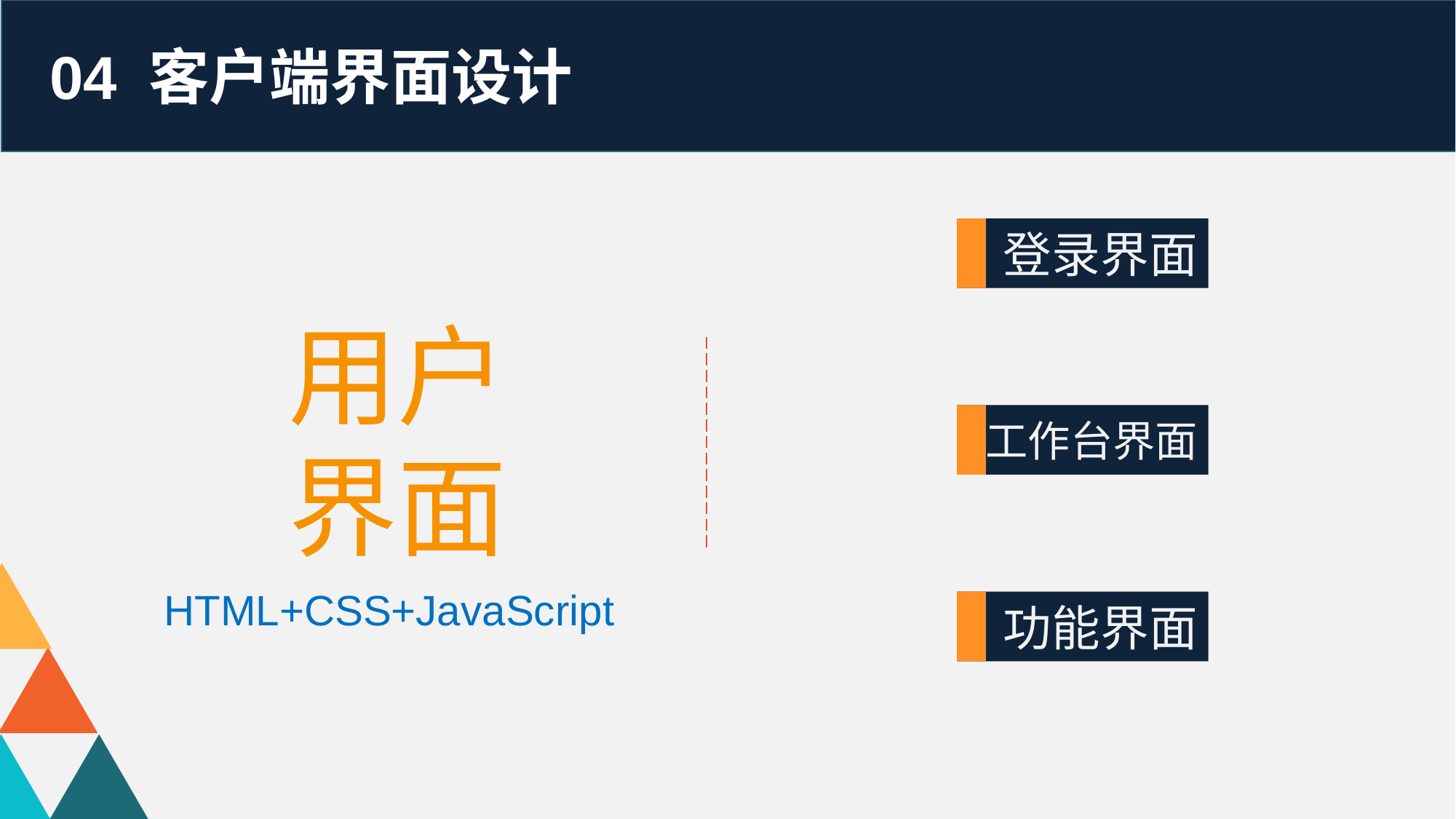

04 客户端界面设计
登录界面

用户界面
工作台界面

HTML+CSS+JavaScript
功能界面